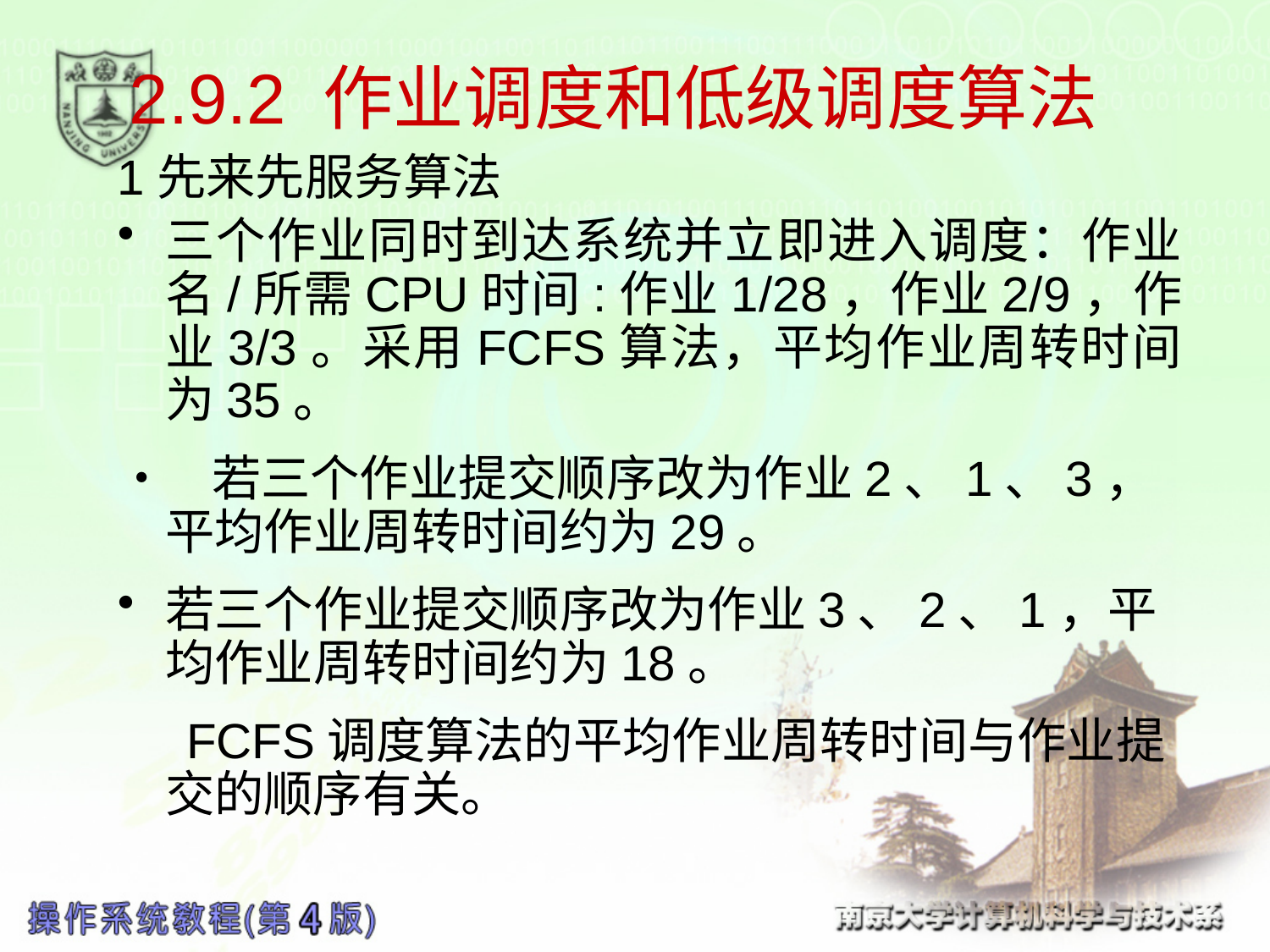

# 2.9.2 作业调度和低级调度算法
1先来先服务算法
三个作业同时到达系统并立即进入调度：作业名/所需CPU时间:作业1/28，作业2/9，作业3/3。采用FCFS算法，平均作业周转时间为35。
•   若三个作业提交顺序改为作业2、1、3，平均作业周转时间约为29。
若三个作业提交顺序改为作业3、2、1，平均作业周转时间约为18。
     FCFS调度算法的平均作业周转时间与作业提交的顺序有关。